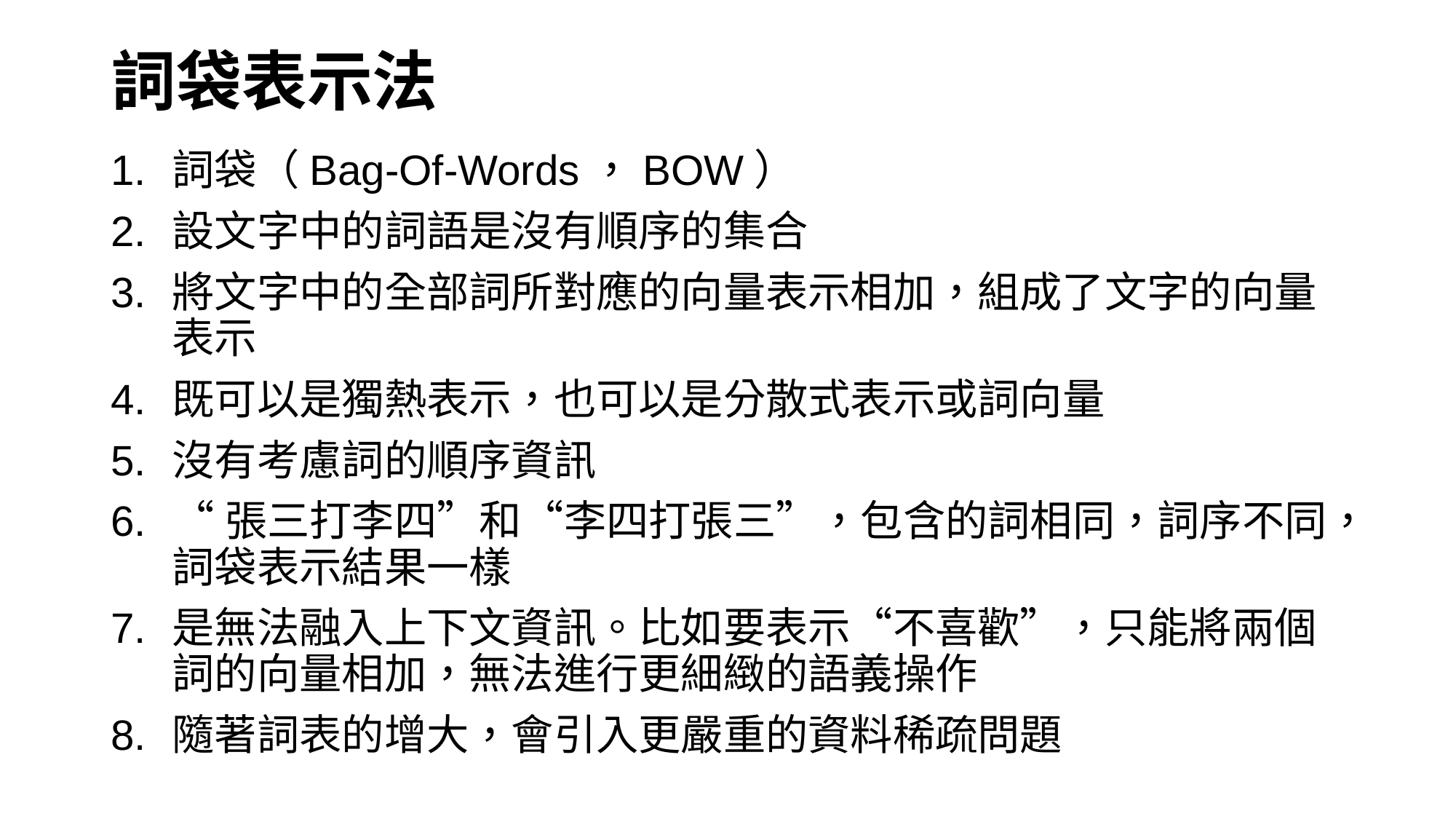

# 詞袋表示法
詞袋（Bag-Of-Words，BOW）
設文字中的詞語是沒有順序的集合
將文字中的全部詞所對應的向量表示相加，組成了文字的向量表示
既可以是獨熱表示，也可以是分散式表示或詞向量
沒有考慮詞的順序資訊
“張三打李四”和“李四打張三”，包含的詞相同，詞序不同，詞袋表示結果一樣
是無法融入上下文資訊。比如要表示“不喜歡”，只能將兩個詞的向量相加，無法進行更細緻的語義操作
隨著詞表的增大，會引入更嚴重的資料稀疏問題